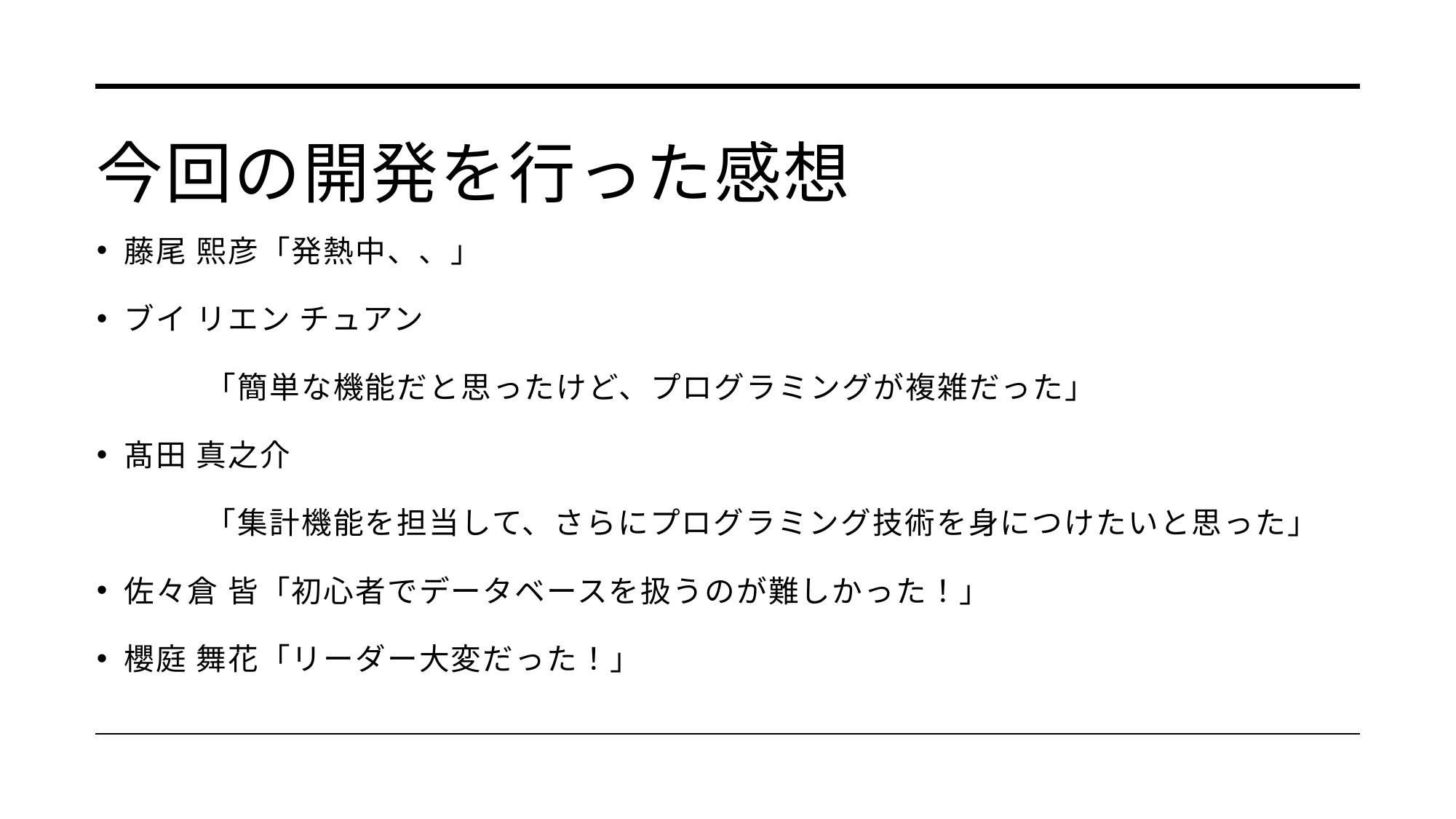

# 今回の開発を行った感想
藤尾 熙彦「発熱中、、」
ブイ リエン チュアン
	「簡単な機能だと思ったけど、プログラミングが複雑だった」
髙田 真之介
	「集計機能を担当して、さらにプログラミング技術を身につけたいと思った」
佐々倉 皆「初心者でデータベースを扱うのが難しかった！」
櫻庭 舞花「リーダー大変だった！」